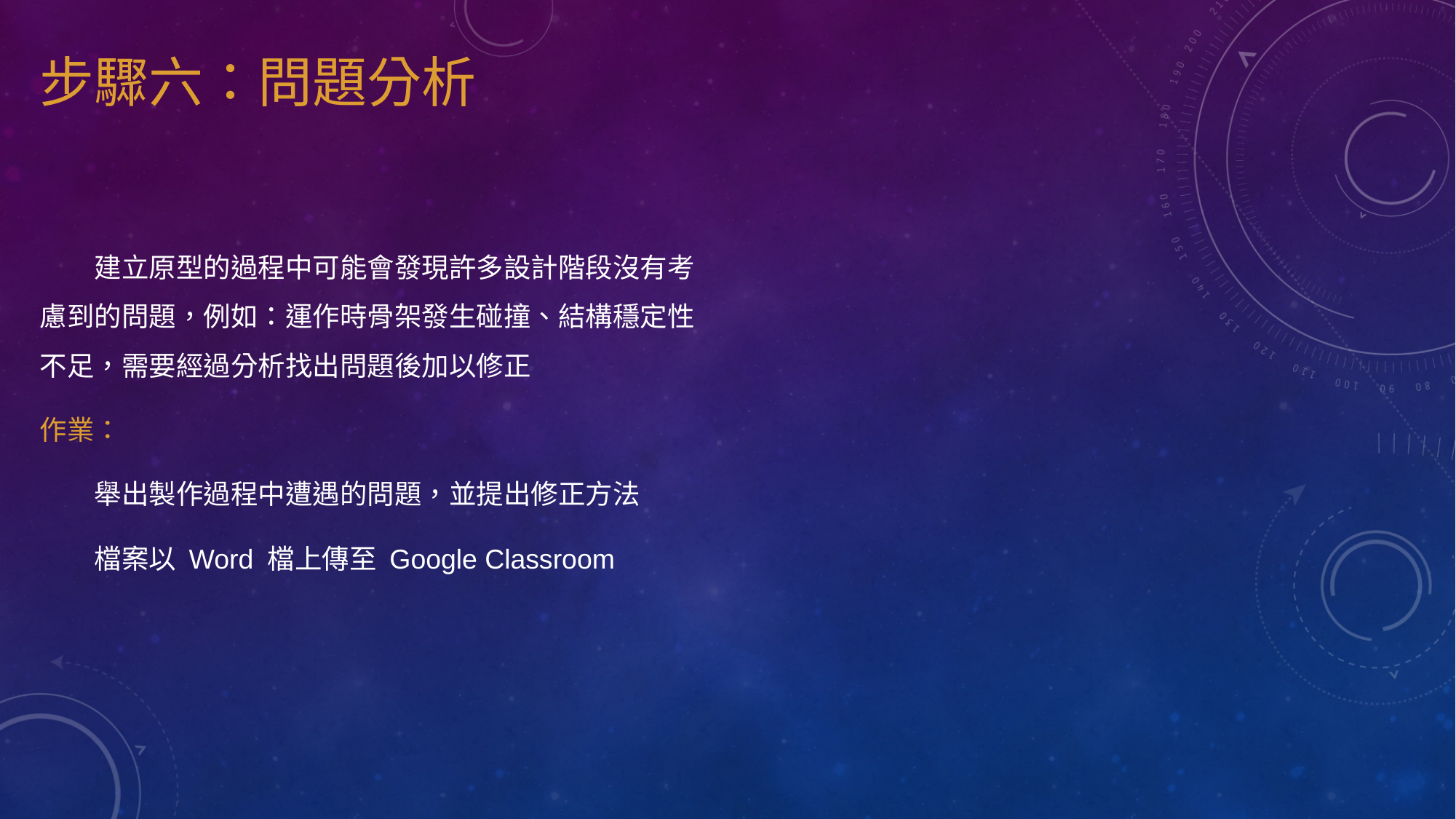

# 步驟六：問題分析
　　建立原型的過程中可能會發現許多設計階段沒有考慮到的問題，例如：運作時骨架發生碰撞、結構穩定性不足，需要經過分析找出問題後加以修正
作業：
　　舉出製作過程中遭遇的問題，並提出修正方法
　　檔案以 Word 檔上傳至 Google Classroom